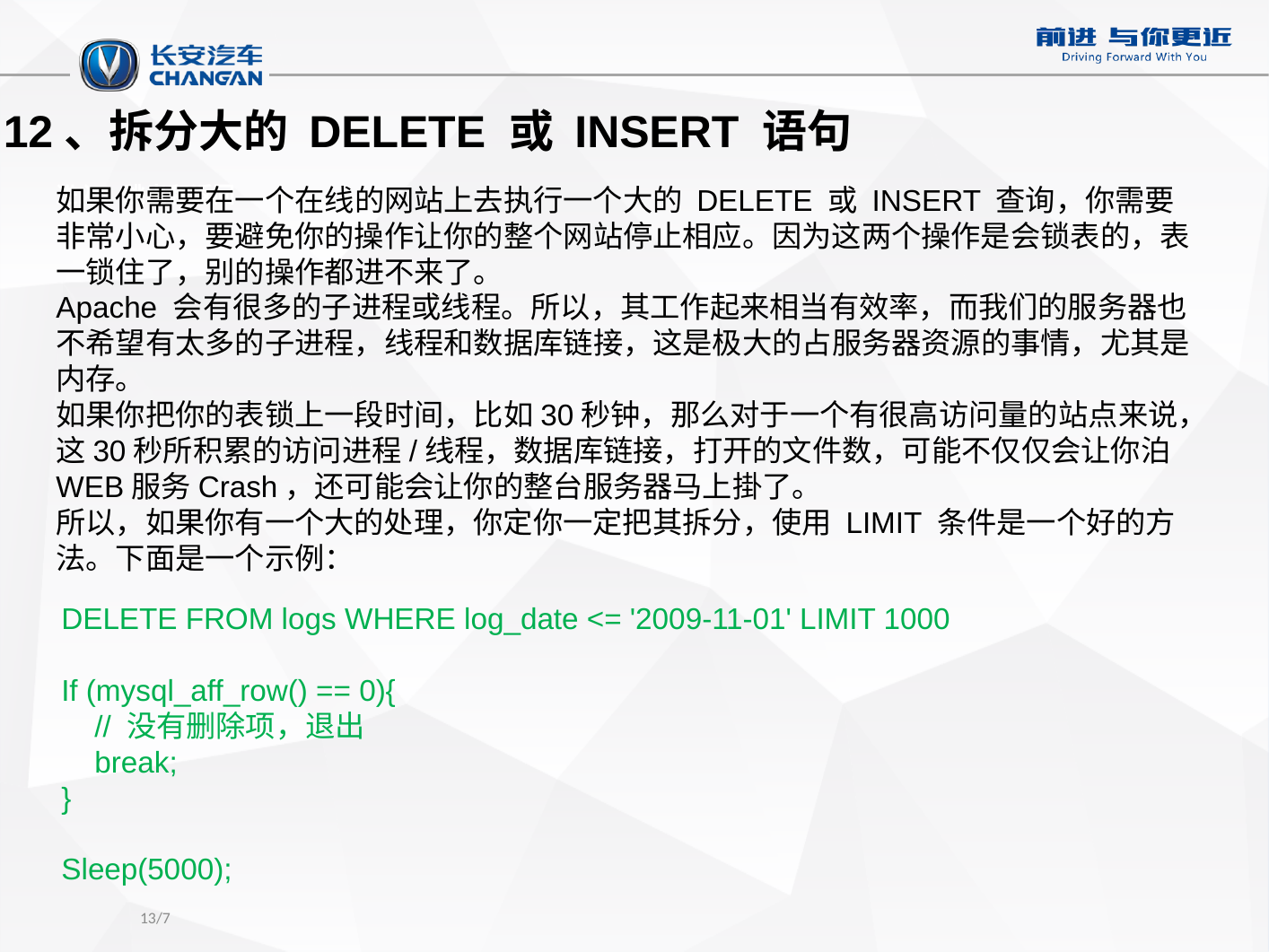

12、拆分大的 DELETE 或 INSERT 语句

进入、跳出和返回
如果你需要在一个在线的网站上去执行一个大的 DELETE 或 INSERT 查询，你需要非常小心，要避免你的操作让你的整个网站停止相应。因为这两个操作是会锁表的，表一锁住了，别的操作都进不来了。
Apache 会有很多的子进程或线程。所以，其工作起来相当有效率，而我们的服务器也不希望有太多的子进程，线程和数据库链接，这是极大的占服务器资源的事情，尤其是内存。
如果你把你的表锁上一段时间，比如30秒钟，那么对于一个有很高访问量的站点来说，这30秒所积累的访问进程/线程，数据库链接，打开的文件数，可能不仅仅会让你泊WEB服务Crash，还可能会让你的整台服务器马上掛了。
所以，如果你有一个大的处理，你定你一定把其拆分，使用 LIMIT 条件是一个好的方法。下面是一个示例：
DELETE FROM logs WHERE log_date <= '2009-11-01' LIMIT 1000

If (mysql_aff_row() == 0){
    // 没有删除项，退出
    break;
}

Sleep(5000);
13/7